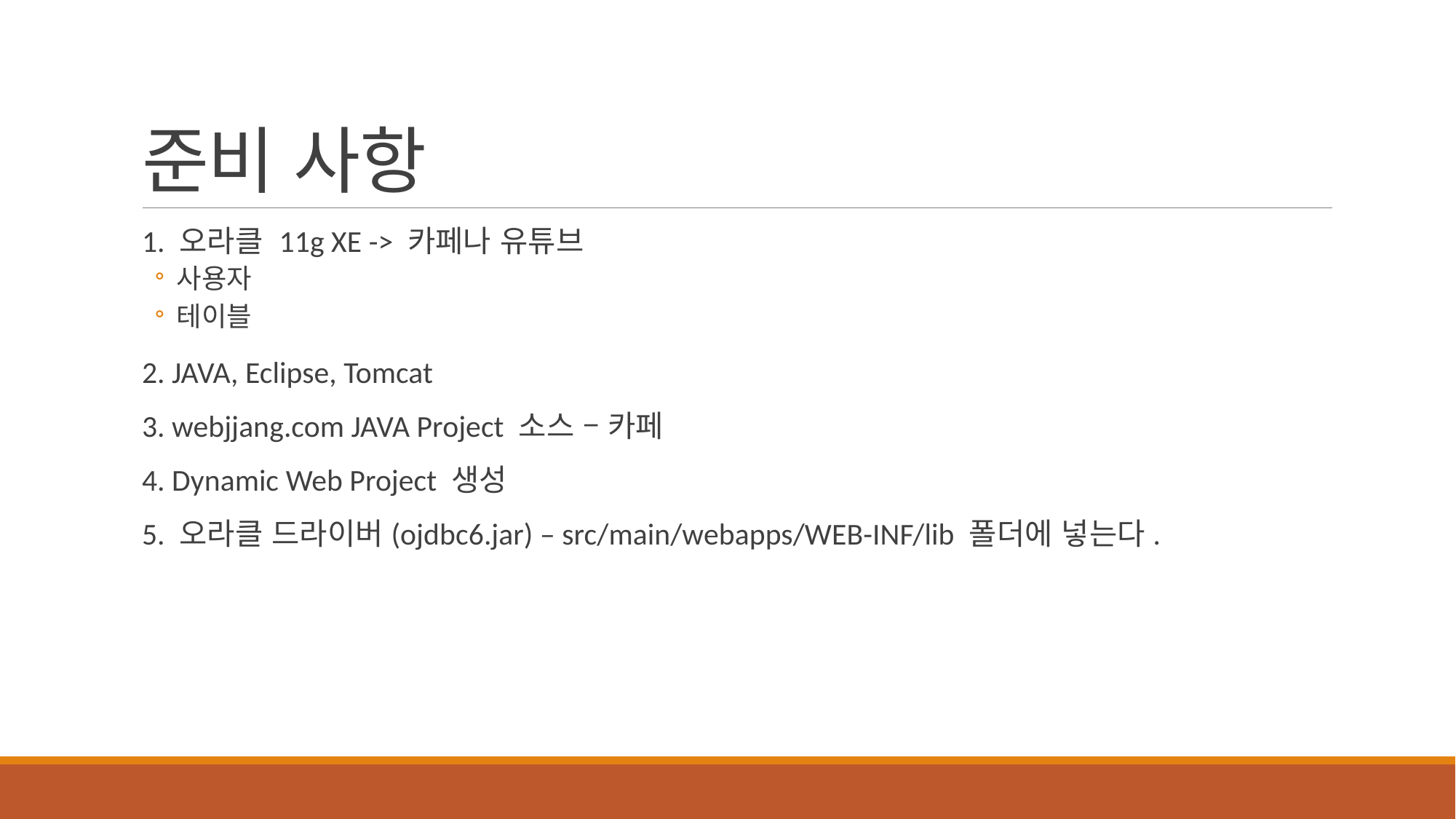

# 준비 사항
1. 오라클 11g XE -> 카페나 유튜브
사용자
테이블
2. JAVA, Eclipse, Tomcat
3. webjjang.com JAVA Project 소스 – 카페
4. Dynamic Web Project 생성
5. 오라클 드라이버(ojdbc6.jar) – src/main/webapps/WEB-INF/lib 폴더에 넣는다.